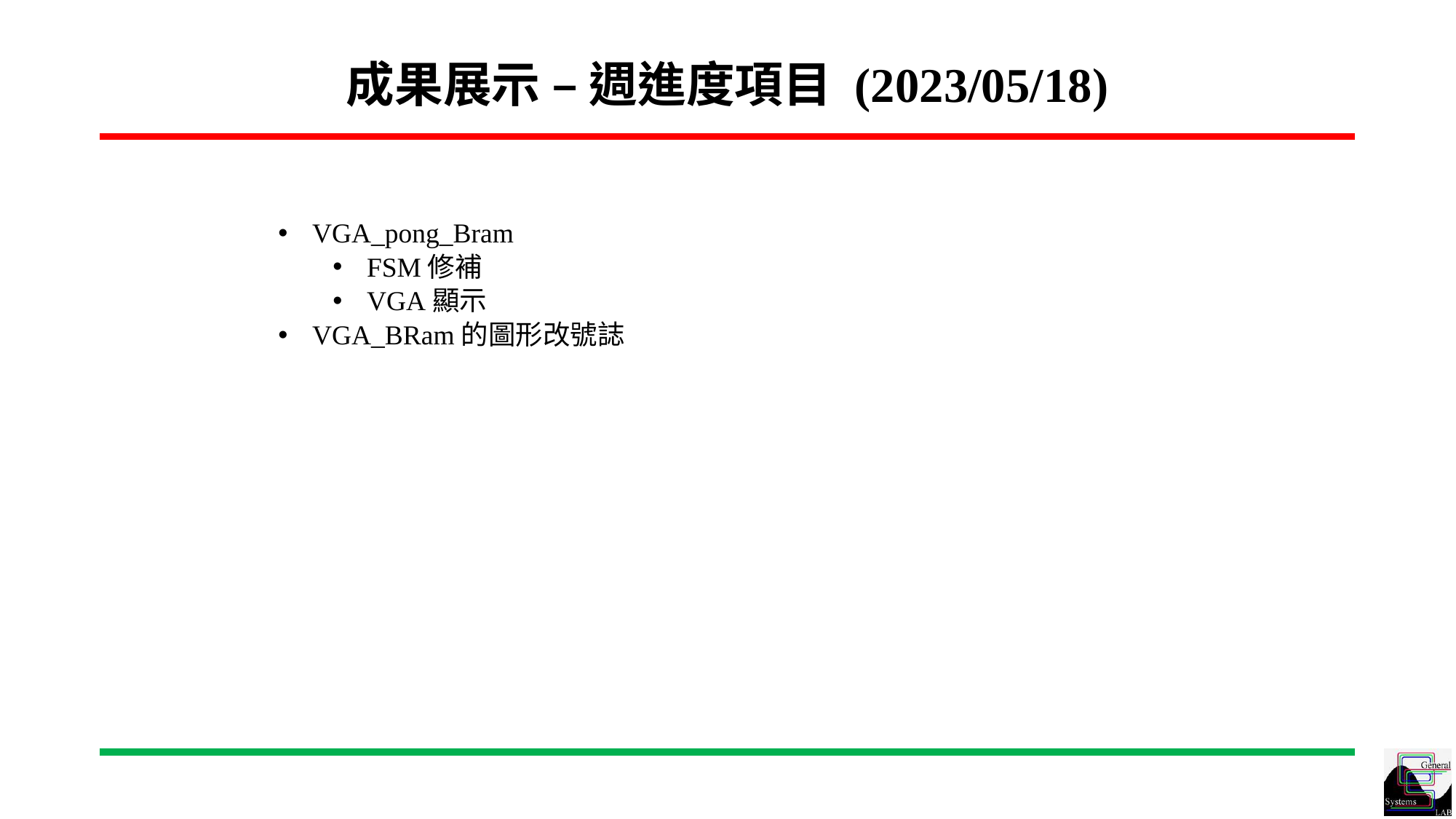

# 成果展示 – 週進度項目 (2023/05/18)
VGA_pong_Bram
FSM修補
VGA顯示
VGA_BRam的圖形改號誌